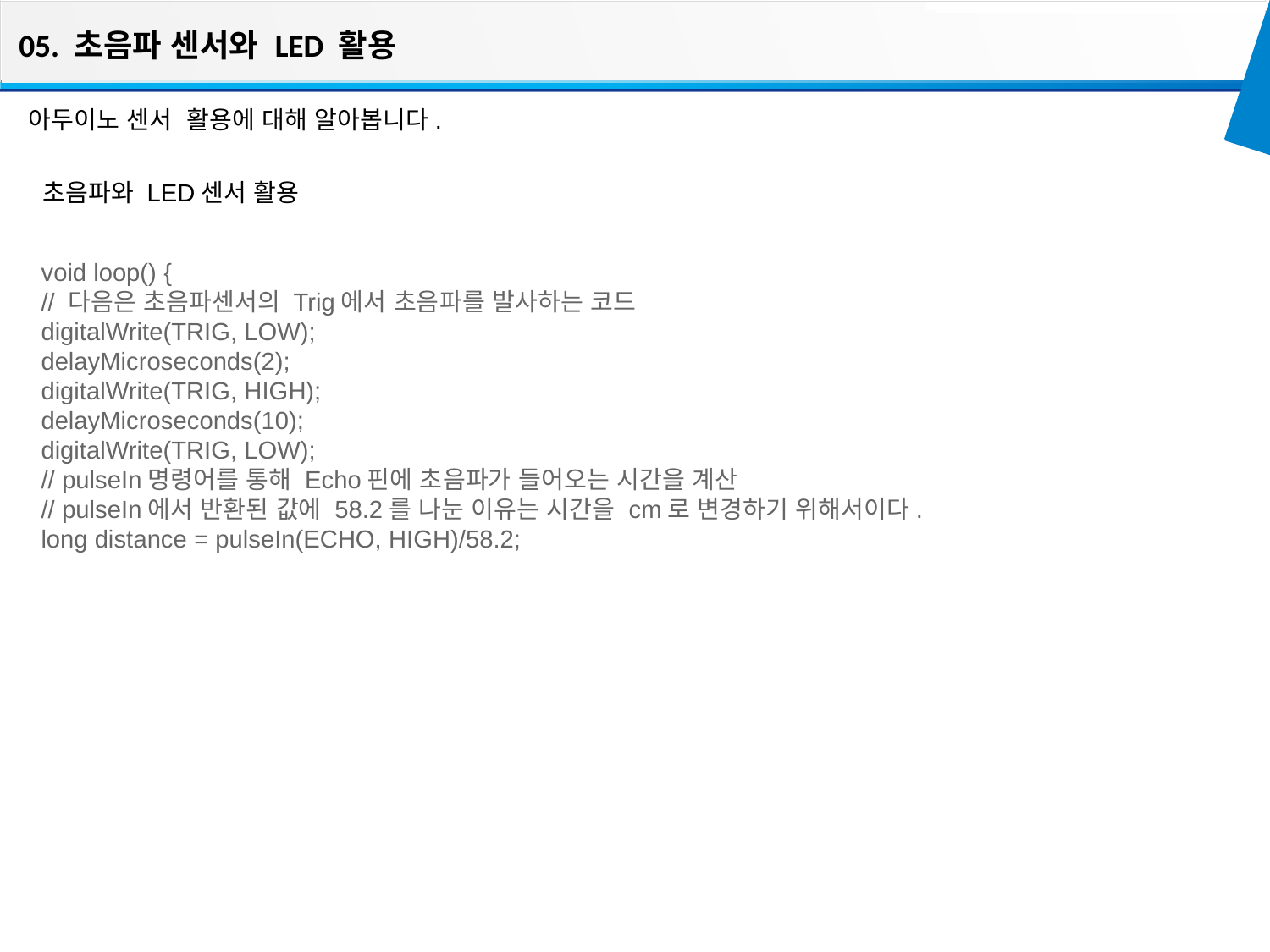

05. 초음파 센서와 LED 활용

아두이노 센서  활용에 대해 알아봅니다.
초음파와 LED센서 활용
void loop() {
// 다음은 초음파센서의 Trig에서 초음파를 발사하는 코드
digitalWrite(TRIG, LOW);
delayMicroseconds(2);
digitalWrite(TRIG, HIGH);
delayMicroseconds(10);
digitalWrite(TRIG, LOW);
// pulseIn명령어를 통해 Echo핀에 초음파가 들어오는 시간을 계산
// pulseIn에서 반환된 값에 58.2를 나눈 이유는 시간을 cm로 변경하기 위해서이다.
long distance = pulseIn(ECHO, HIGH)/58.2;